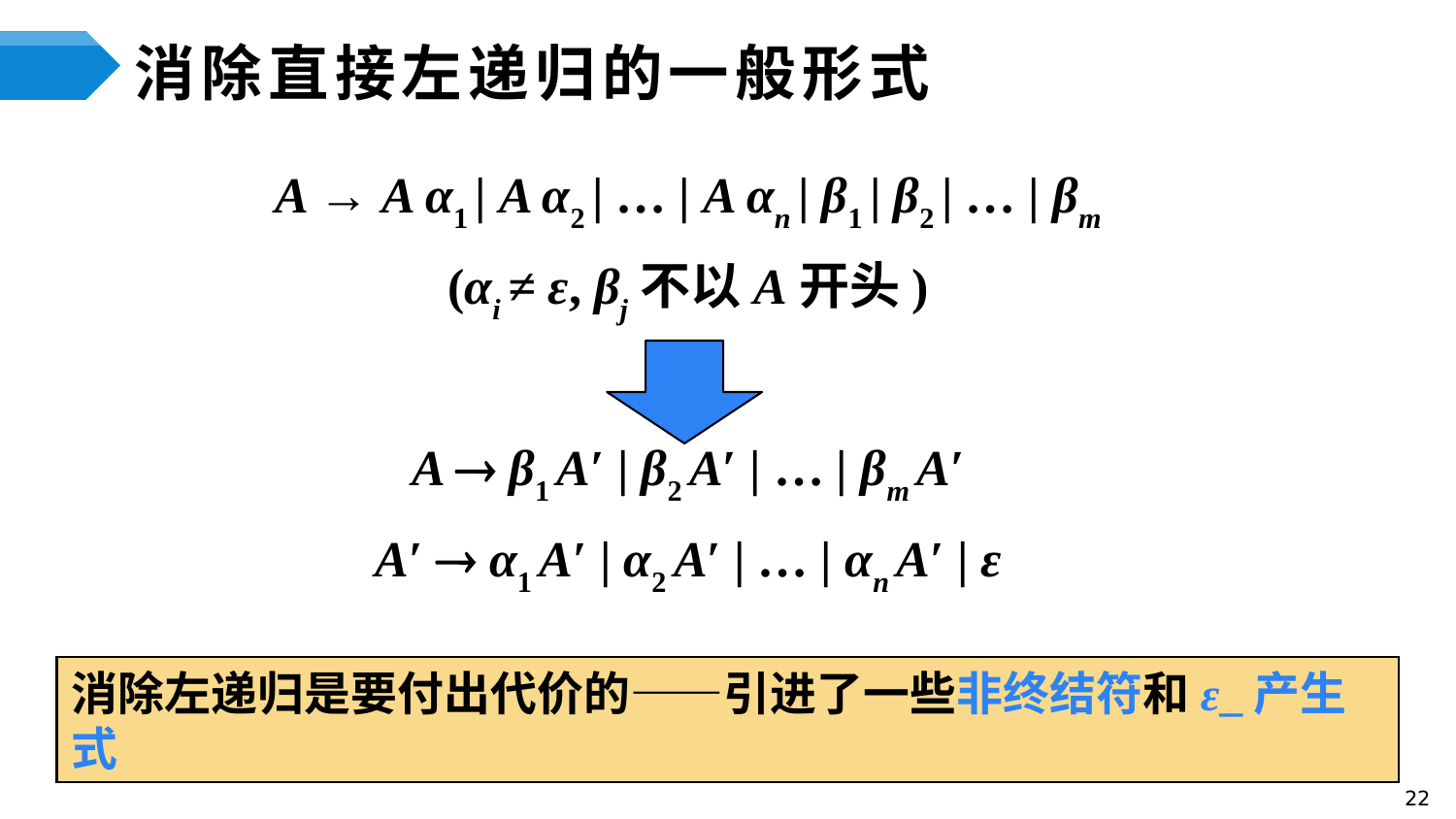

# 消除直接左递归的一般形式
A → A α1 | A α2 | … | A αn | β1 | β2 | … | βm
(αi ≠ ε, βj不以A开头)

A → β1 A′ | β2 A′ | … | βm A′
A′ → α1 A′ | α2 A′ | … | αn A′ | ε

消除左递归是要付出代价的——引进了一些非终结符和ε_产生式
22